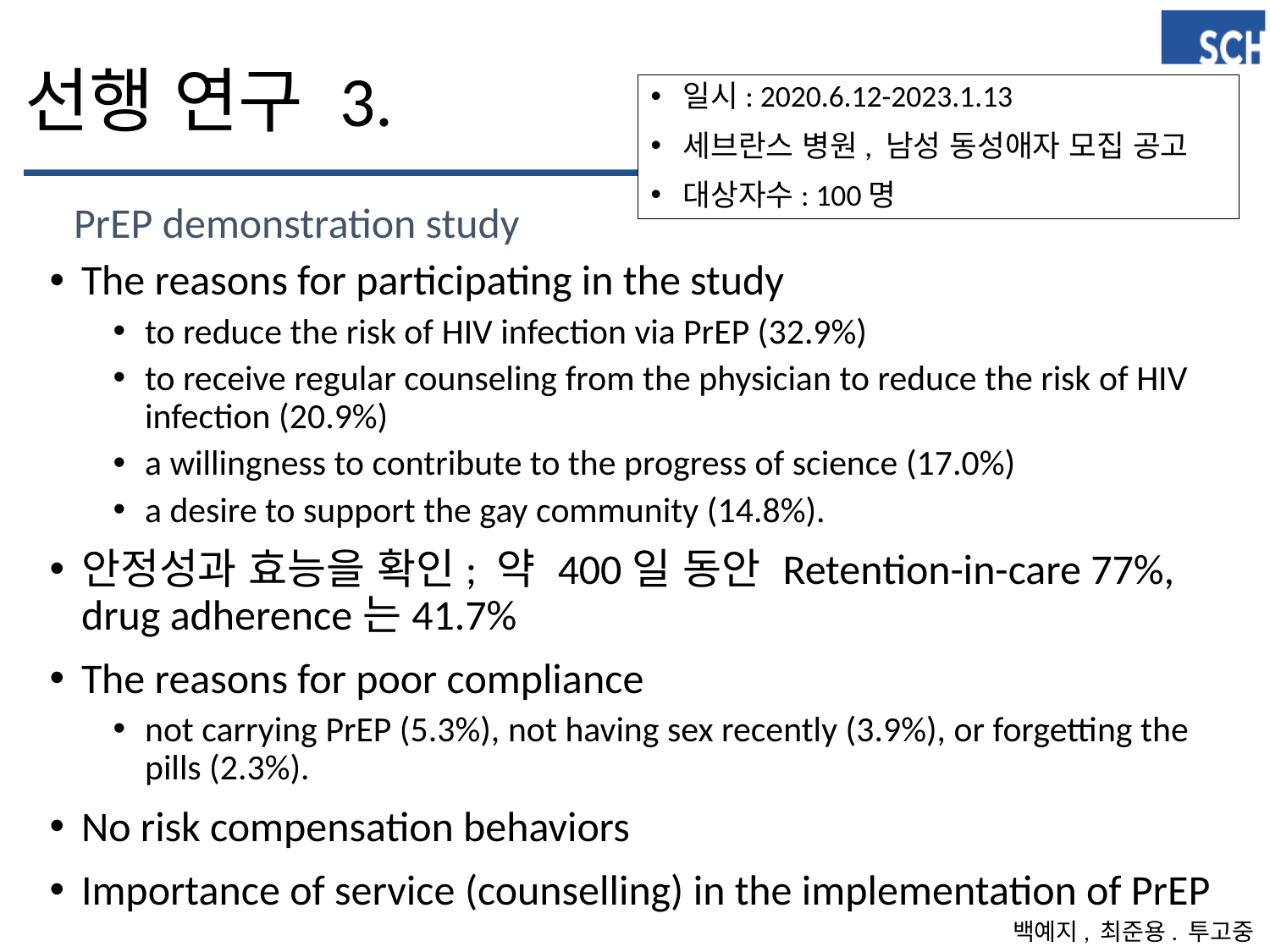

# 선행 연구 3.
일시: 2020.6.12-2023.1.13
세브란스 병원, 남성 동성애자 모집 공고
대상자수: 100명
PrEP demonstration study
The reasons for participating in the study
to reduce the risk of HIV infection via PrEP (32.9%)
to receive regular counseling from the physician to reduce the risk of HIV infection (20.9%)
a willingness to contribute to the progress of science (17.0%)
a desire to support the gay community (14.8%).
안정성과 효능을 확인; 약 400일 동안 Retention-in-care 77%, drug adherence는41.7%
The reasons for poor compliance
not carrying PrEP (5.3%), not having sex recently (3.9%), or forgetting the pills (2.3%).
No risk compensation behaviors
Importance of service (counselling) in the implementation of PrEP
백예지, 최준용. 투고중